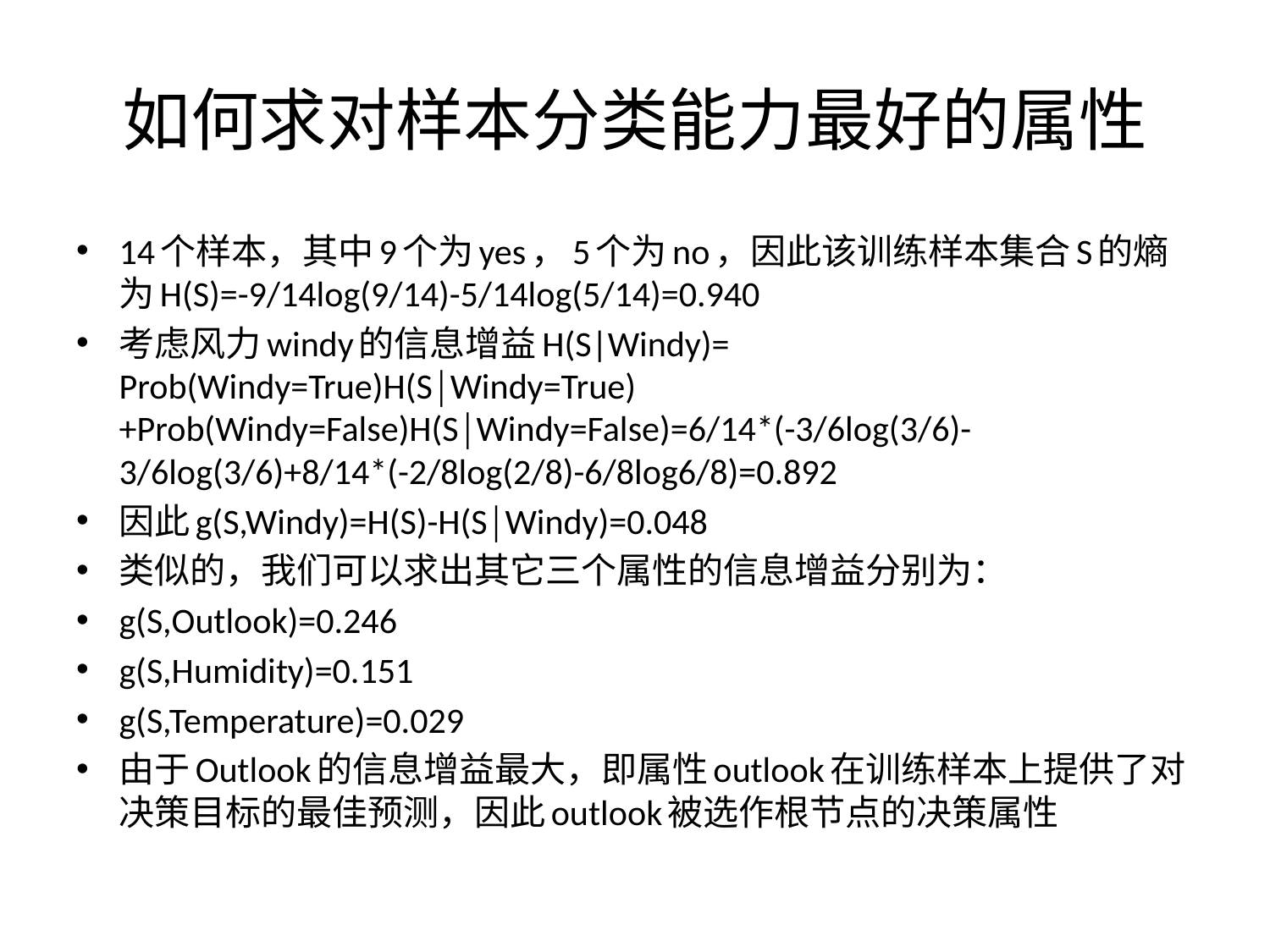

# 如何求对样本分类能力最好的属性
14个样本，其中9个为yes，5个为no，因此该训练样本集合S的熵为H(S)=-9/14log(9/14)-5/14log(5/14)=0.940
考虑风力windy的信息增益H(S|Windy)= Prob(Windy=True)H(S│Windy=True)+Prob(Windy=False)H(S│Windy=False)=6/14*(-3/6log(3/6)-3/6log(3/6)+8/14*(-2/8log(2/8)-6/8log6/8)=0.892
因此g(S,Windy)=H(S)-H(S│Windy)=0.048
类似的，我们可以求出其它三个属性的信息增益分别为：
g(S,Outlook)=0.246
g(S,Humidity)=0.151
g(S,Temperature)=0.029
由于Outlook的信息增益最大，即属性outlook在训练样本上提供了对决策目标的最佳预测，因此outlook被选作根节点的决策属性